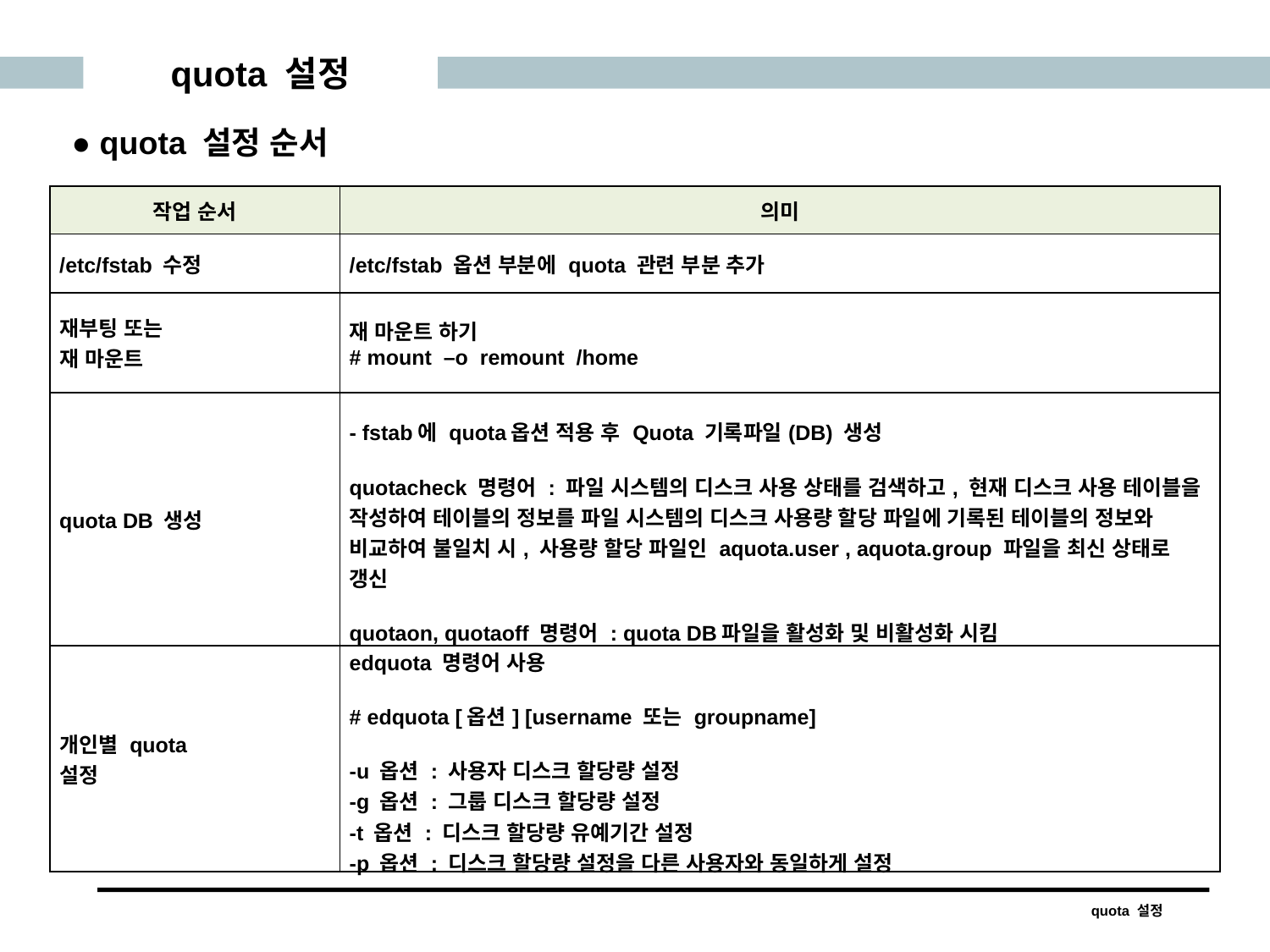

quota 설정

● quota 설정 순서
| 작업 순서 | 의미 |
| --- | --- |
| /etc/fstab 수정 | /etc/fstab 옵션 부분에 quota 관련 부분 추가 |
| 재부팅 또는 재 마운트 | 재 마운트 하기 # mount –o remount /home |
| quota DB 생성 | - fstab에 quota옵션 적용 후 Quota 기록파일(DB) 생성 quotacheck 명령어 : 파일 시스템의 디스크 사용 상태를 검색하고, 현재 디스크 사용 테이블을 작성하여 테이블의 정보를 파일 시스템의 디스크 사용량 할당 파일에 기록된 테이블의 정보와 비교하여 불일치 시, 사용량 할당 파일인 aquota.user , aquota.group 파일을 최신 상태로 갱신 quotaon, quotaoff 명령어 : quota DB파일을 활성화 및 비활성화 시킴 |
| 개인별 quota 설정 | edquota 명령어 사용 # edquota [옵션] [username 또는 groupname] -u 옵션 : 사용자 디스크 할당량 설정 -g 옵션 : 그룹 디스크 할당량 설정 -t 옵션 : 디스크 할당량 유예기간 설정 -p 옵션 : 디스크 할당량 설정을 다른 사용자와 동일하게 설정 |

quota 설정